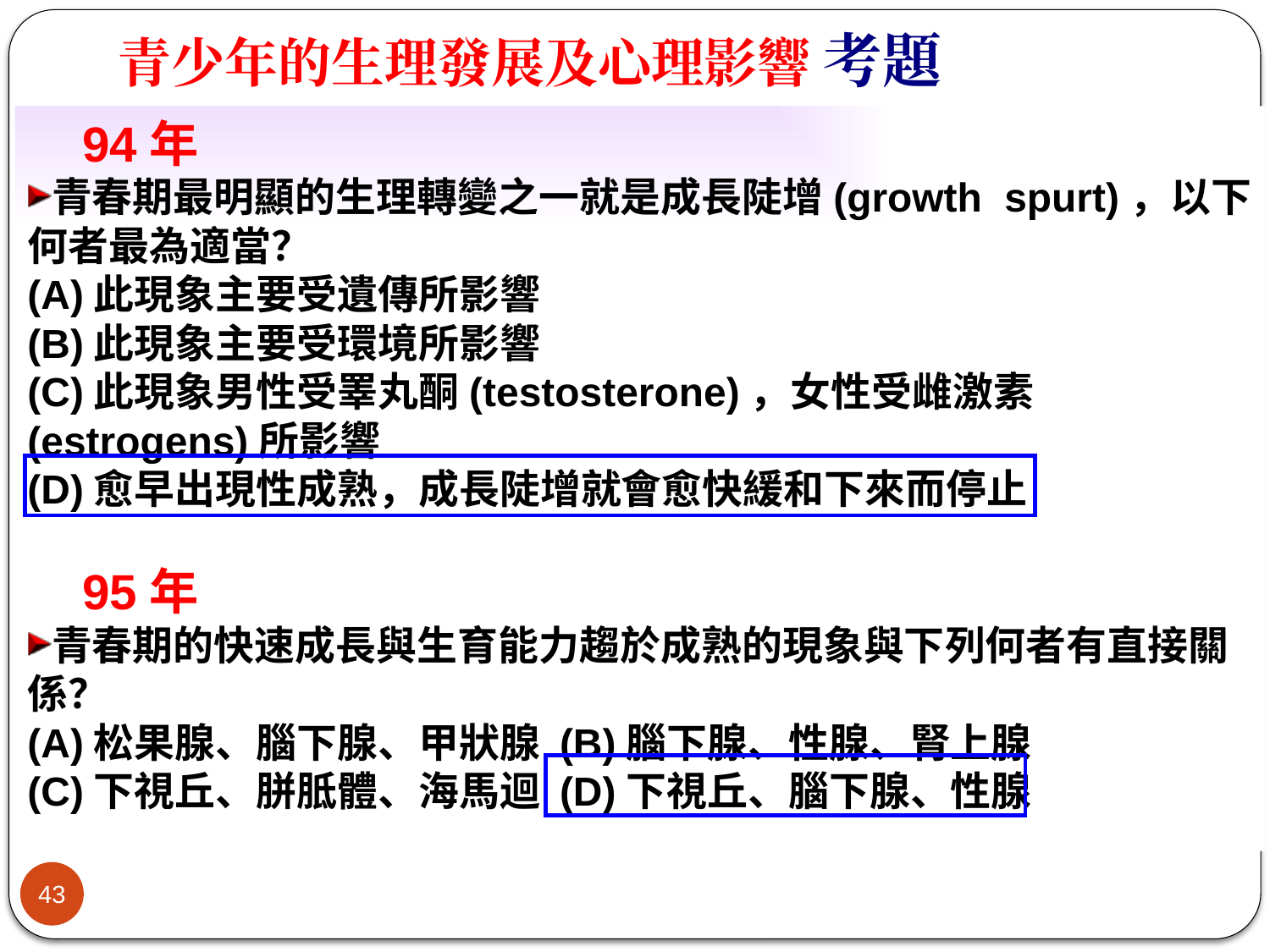

# 青少年的生理發展及心理影響 考題
    94年
青春期最明顯的生理轉變之一就是成長陡增(growth  spurt)，以下何者最為適當？
(A)此現象主要受遺傳所影響
(B)此現象主要受環境所影響
(C)此現象男性受睪丸酮(testosterone)，女性受雌激素(estrogens)所影響
(D)愈早出現性成熟，成長陡增就會愈快緩和下來而停止

    95年
青春期的快速成長與生育能力趨於成熟的現象與下列何者有直接關係？
(A)松果腺、腦下腺、甲狀腺 (B)腦下腺、性腺、腎上腺
(C)下視丘、胼胝體、海馬迴 (D)下視丘、腦下腺、性腺

43